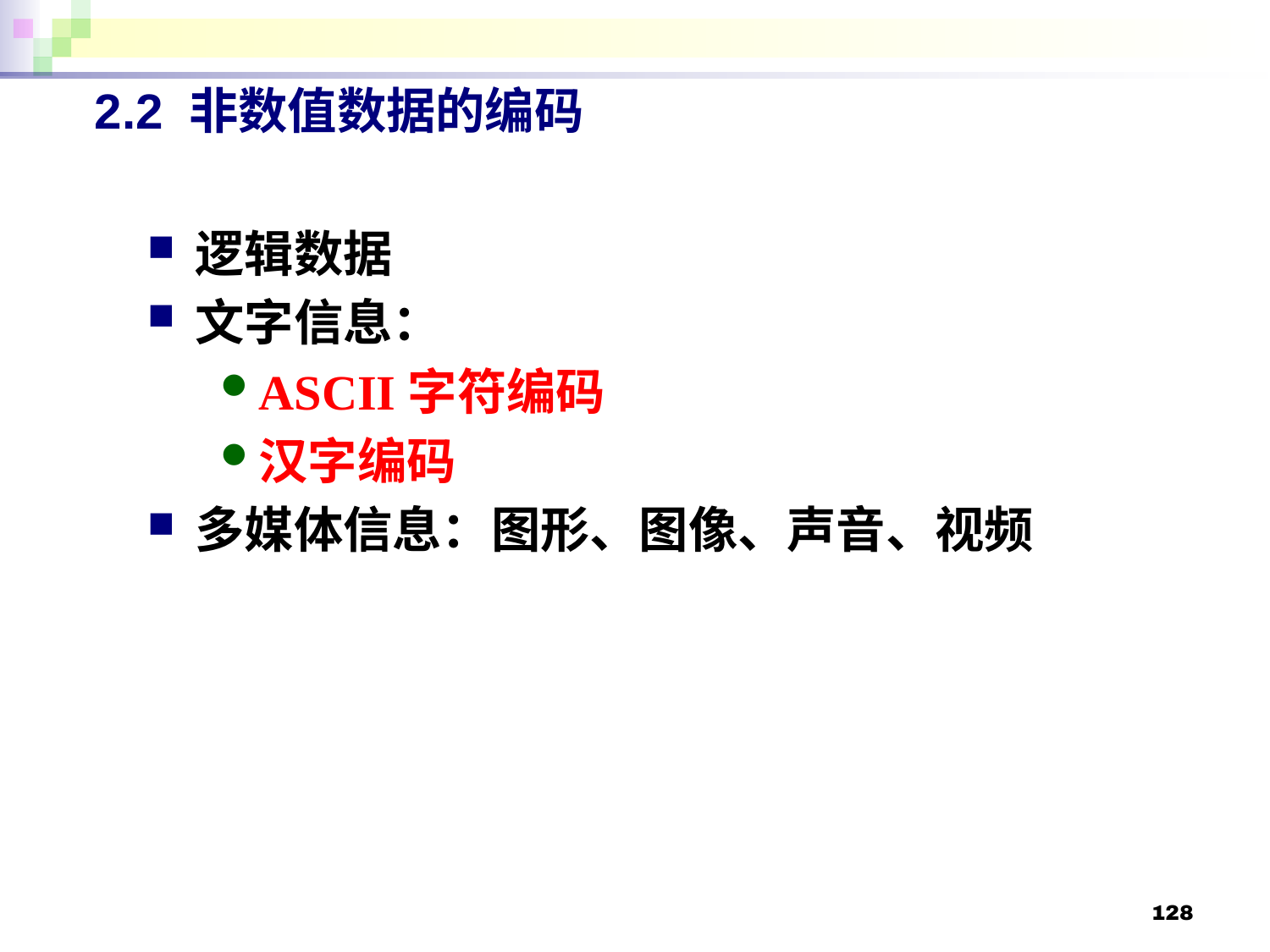

# 2.2 非数值数据的编码
逻辑数据
文字信息：
ASCII字符编码
汉字编码
多媒体信息：图形、图像、声音、视频
128